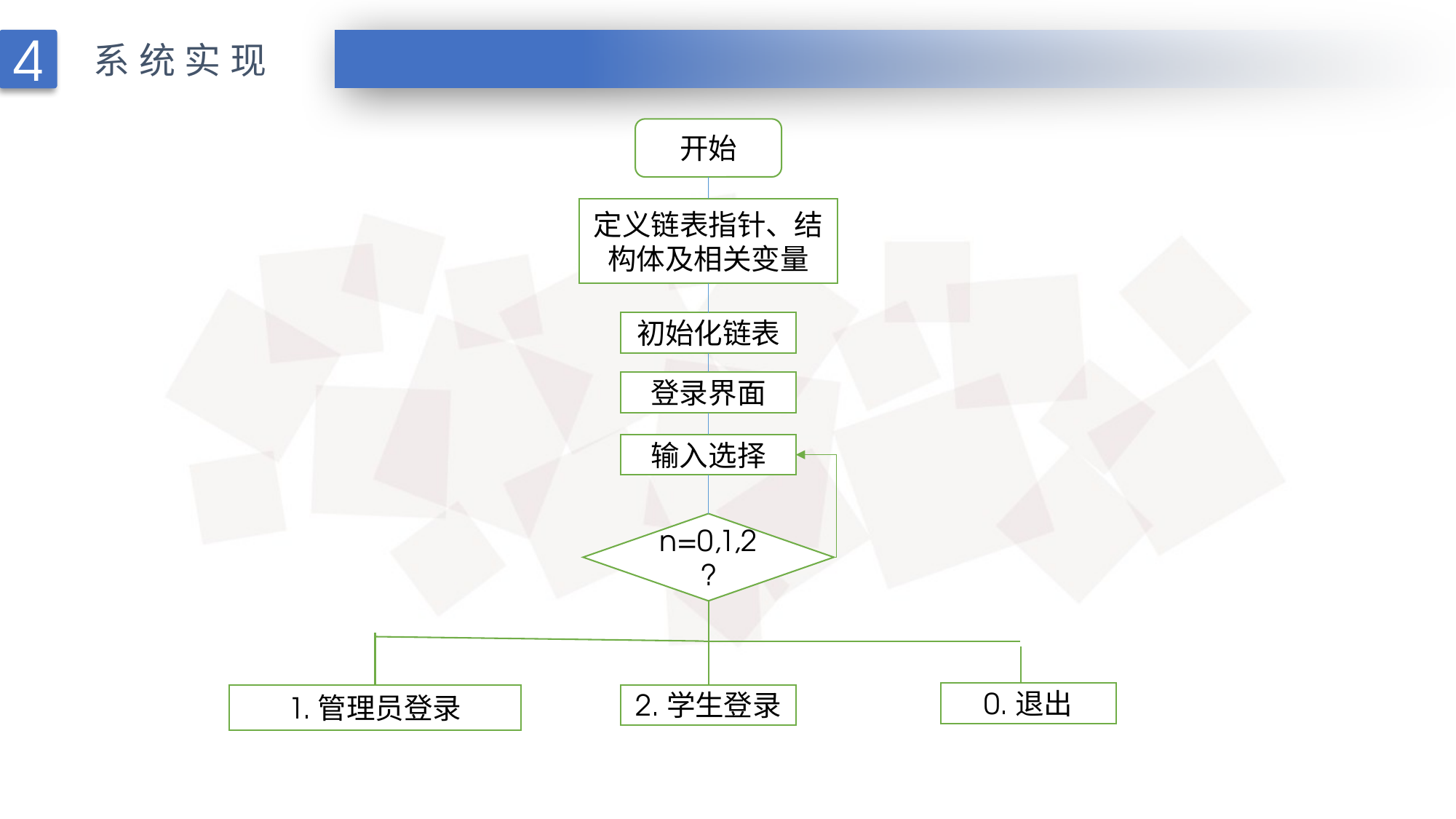

4

系统实现
开始
定义链表指针、结构体及相关变量

初始化链表
登录界面
输入选择
n=0,1,2?
0.退出
2.学生登录
1.管理员登录